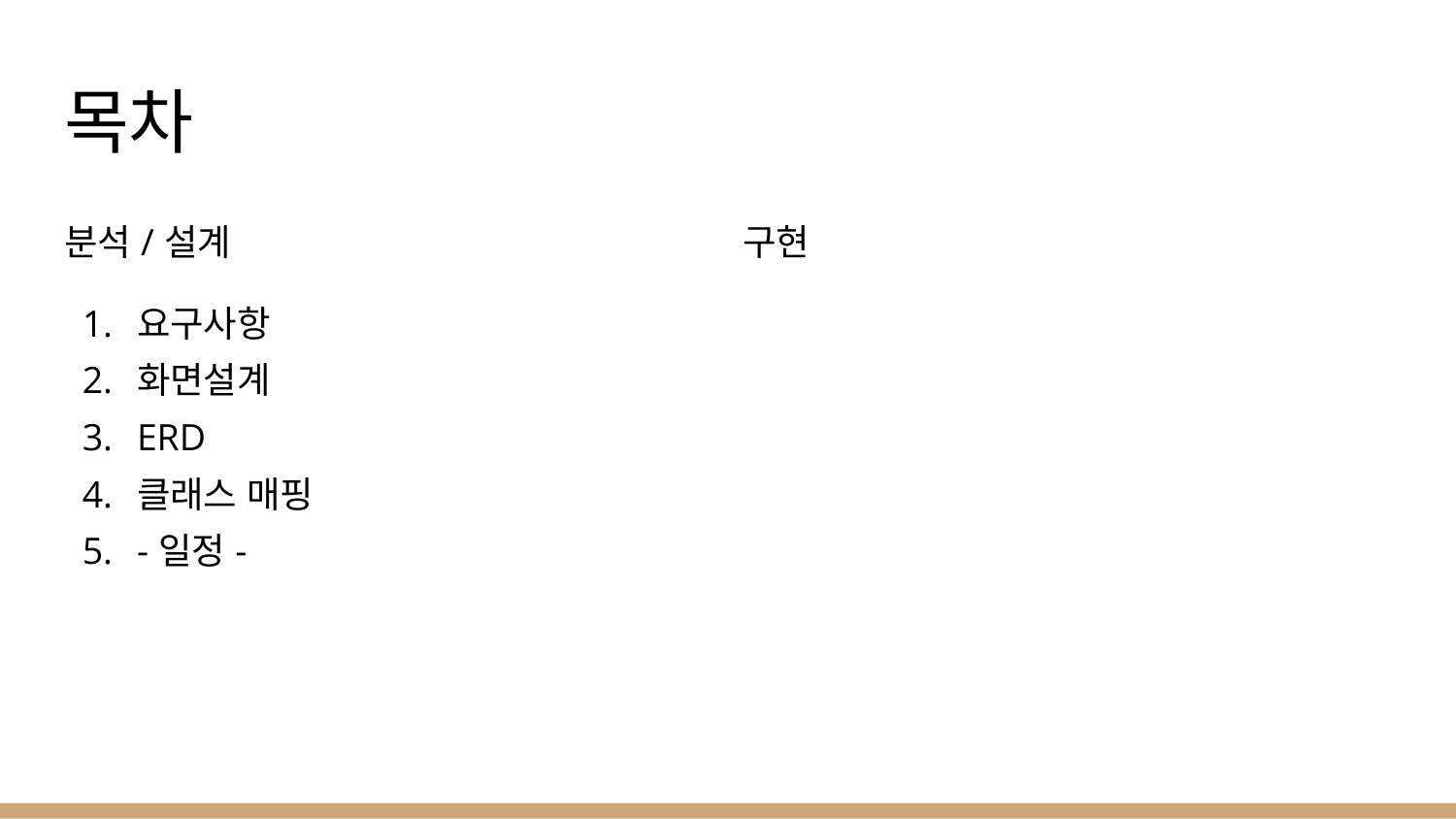

# 목차
분석/설계
요구사항
화면설계
ERD
클래스 매핑
-일정-

구현